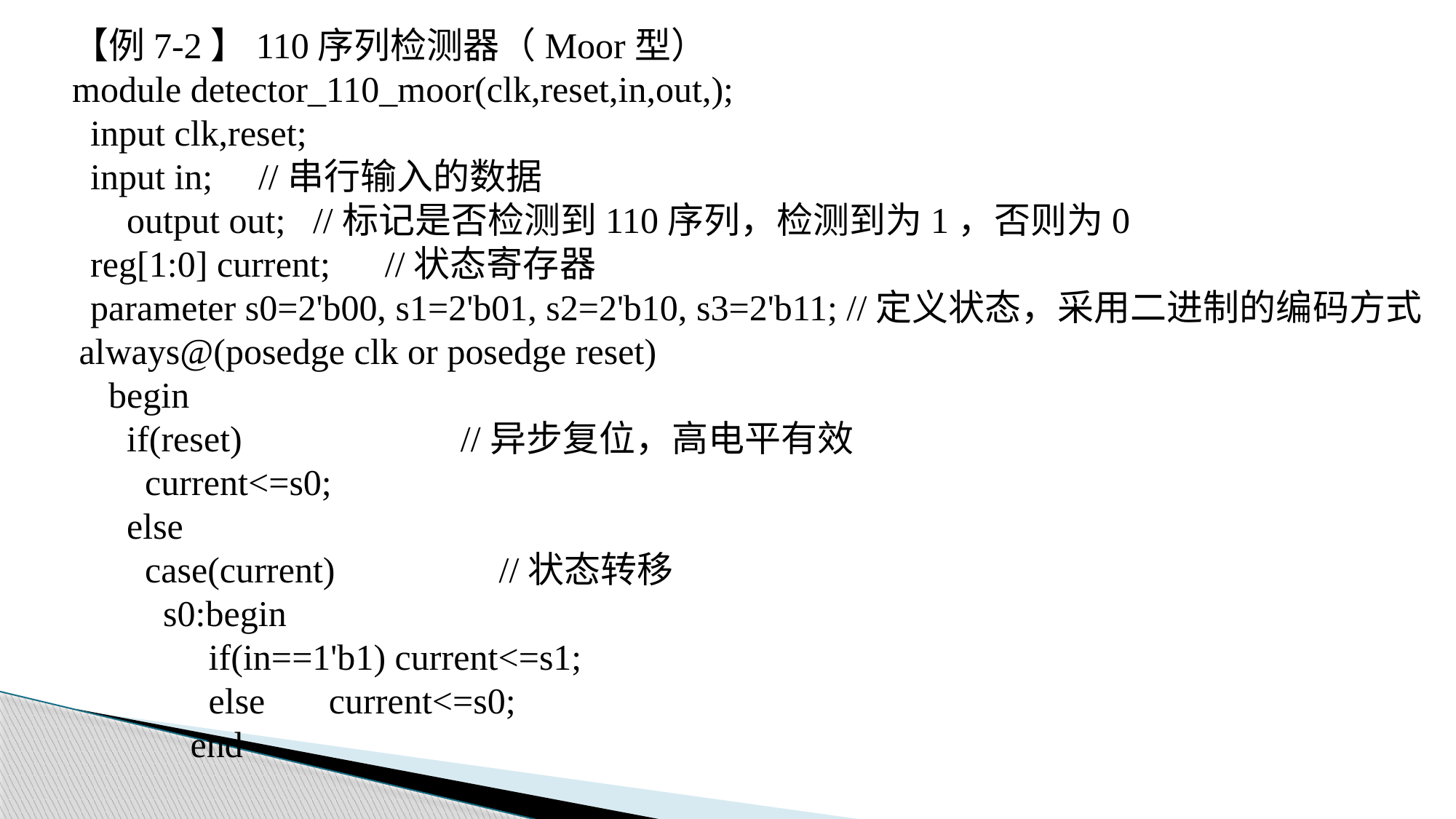

【例7-2】110序列检测器（Moor型）
module detector_110_moor(clk,reset,in,out,);
  input clk,reset;
  input in;     //串行输入的数据
      output out;   //标记是否检测到110序列，检测到为1，否则为0
  reg[1:0] current;      //状态寄存器
  parameter s0=2'b00, s1=2'b01, s2=2'b10, s3=2'b11; //定义状态，采用二进制的编码方式
 always@(posedge clk or posedge reset)
    begin
      if(reset)                        //异步复位，高电平有效
        current<=s0;
      else
        case(current)                  //状态转移
          s0:begin
               if(in==1'b1) current<=s1;
               else       current<=s0;
             end